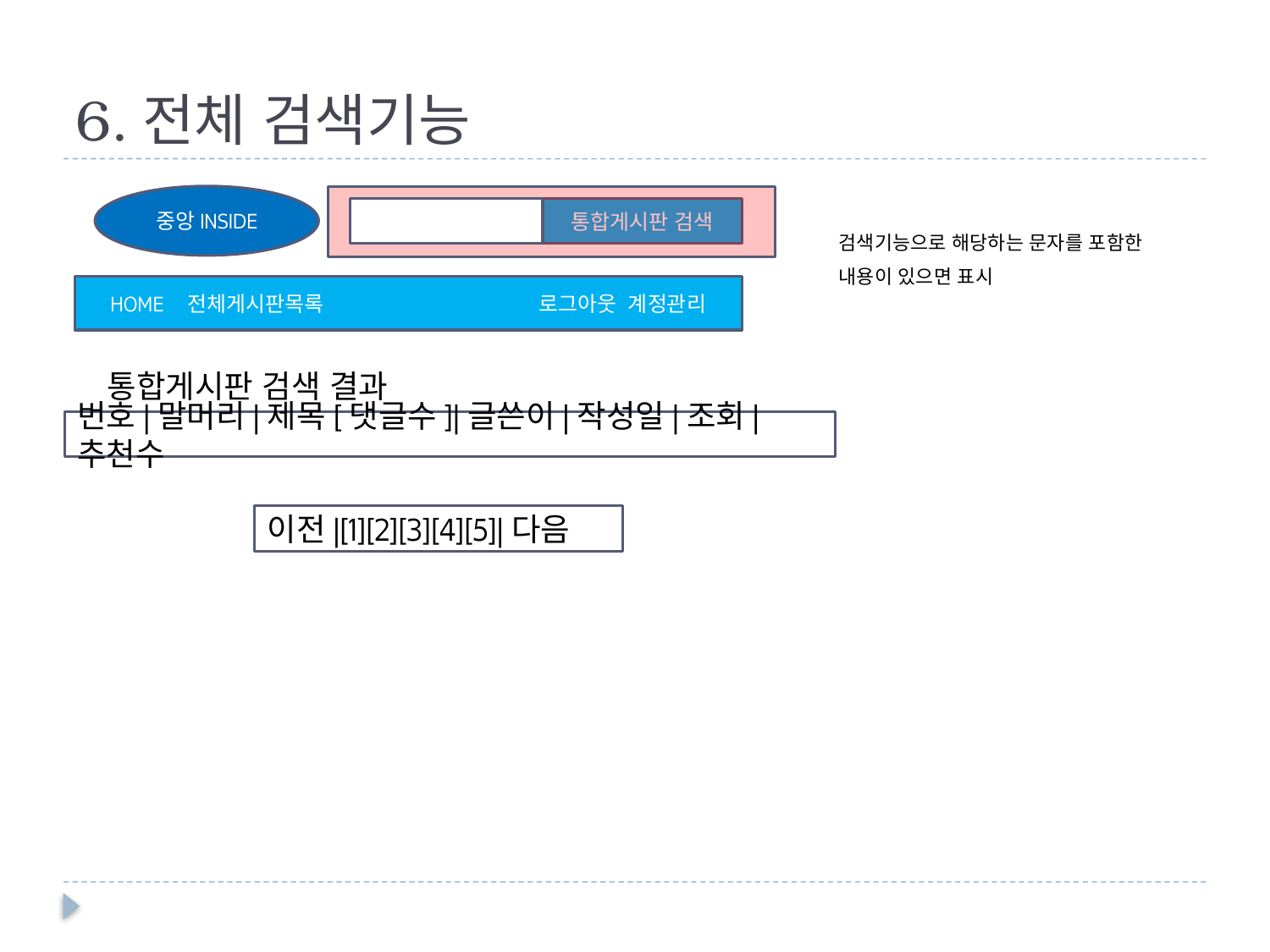

# 6.전체 검색기능

중앙INSIDE

검색기능으로 해당하는 문자를 포함한
내용이 있으면 표시

통합게시판 검색
HOME   전체게시판목록 		        로그아웃  계정관리
통합게시판 검색 결과
번호|말머리|제목[댓글수]|글쓴이|작성일|조회|추천수
이전|[1][2][3][4][5]|다음